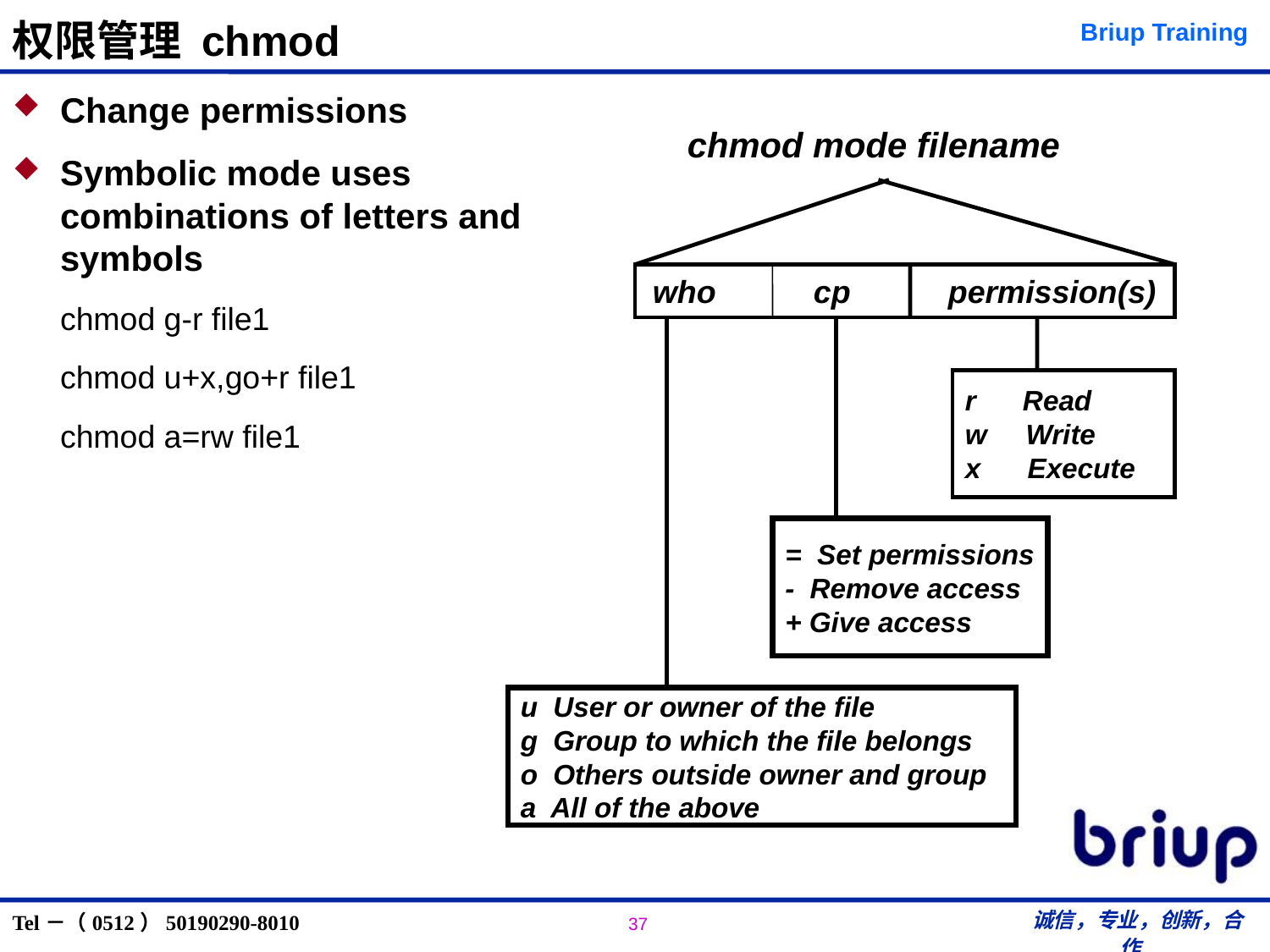

# 权限管理 chmod
Change permissions
Symbolic mode uses combinations of letters and symbols
	chmod g-r file1
	chmod u+x,go+r file1
	chmod a=rw file1
chmod mode filename

who           cp           permission(s)

r      Read
w     Write
x      Execute
=  Set permissions
-  Remove access
+ Give access
u  User or owner of the file
g  Group to which the file belongs
o  Others outside owner and group
a  All of the above